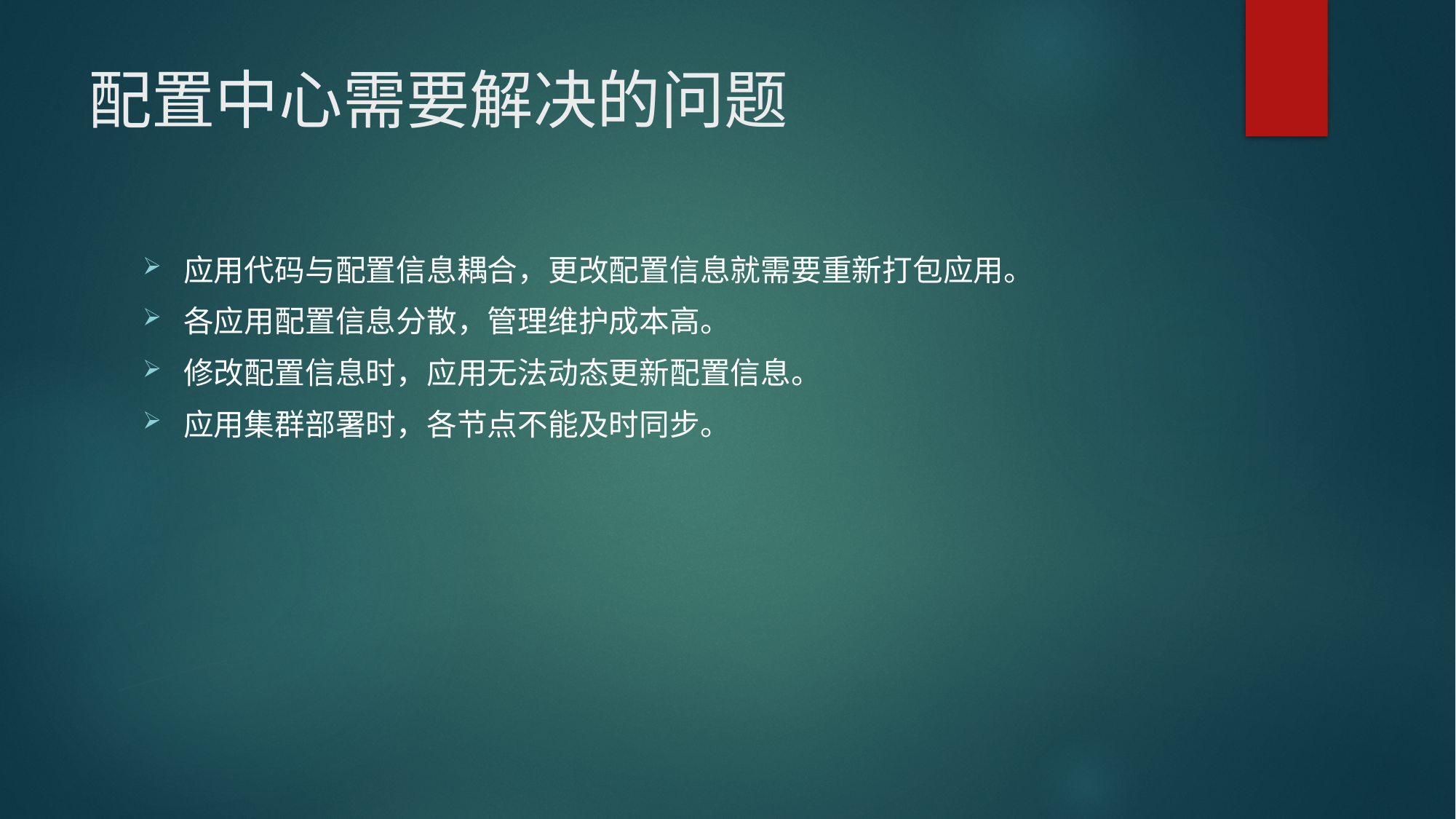

# 配置中心需要解决的问题
应用代码与配置信息耦合，更改配置信息就需要重新打包应用。
各应用配置信息分散，管理维护成本高。
修改配置信息时，应用无法动态更新配置信息。
应用集群部署时，各节点不能及时同步。